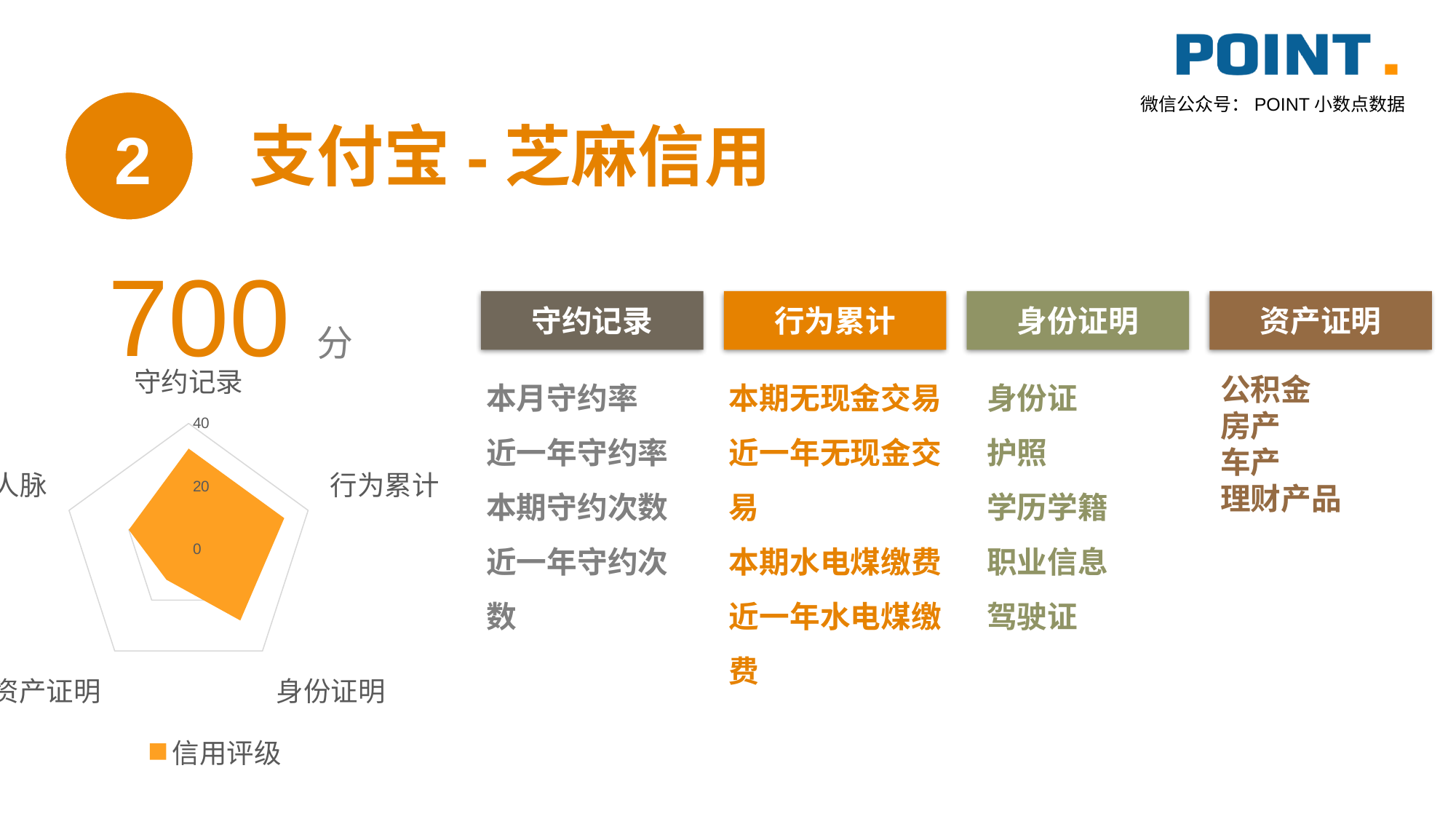

2
支付宝-芝麻信用
700分

守约记录

资产证明

行为累计

身份证明
本月守约率
近一年守约率
本期守约次数
近一年守约次数
本期无现金交易
近一年无现金交易
本期水电煤缴费
近一年水电煤缴费
身份证
护照
学历学籍
职业信息
驾驶证
公积金
房产
车产
理财产品

### Chart

| Category | 信用评级 |
|---|---|
| 守约记录 | 32.0 |
| 行为累计 | 32.0 |
| 身份证明 | 28.0 |
| 资产证明 | 12.0 |
| 人脉 | 20.0 |